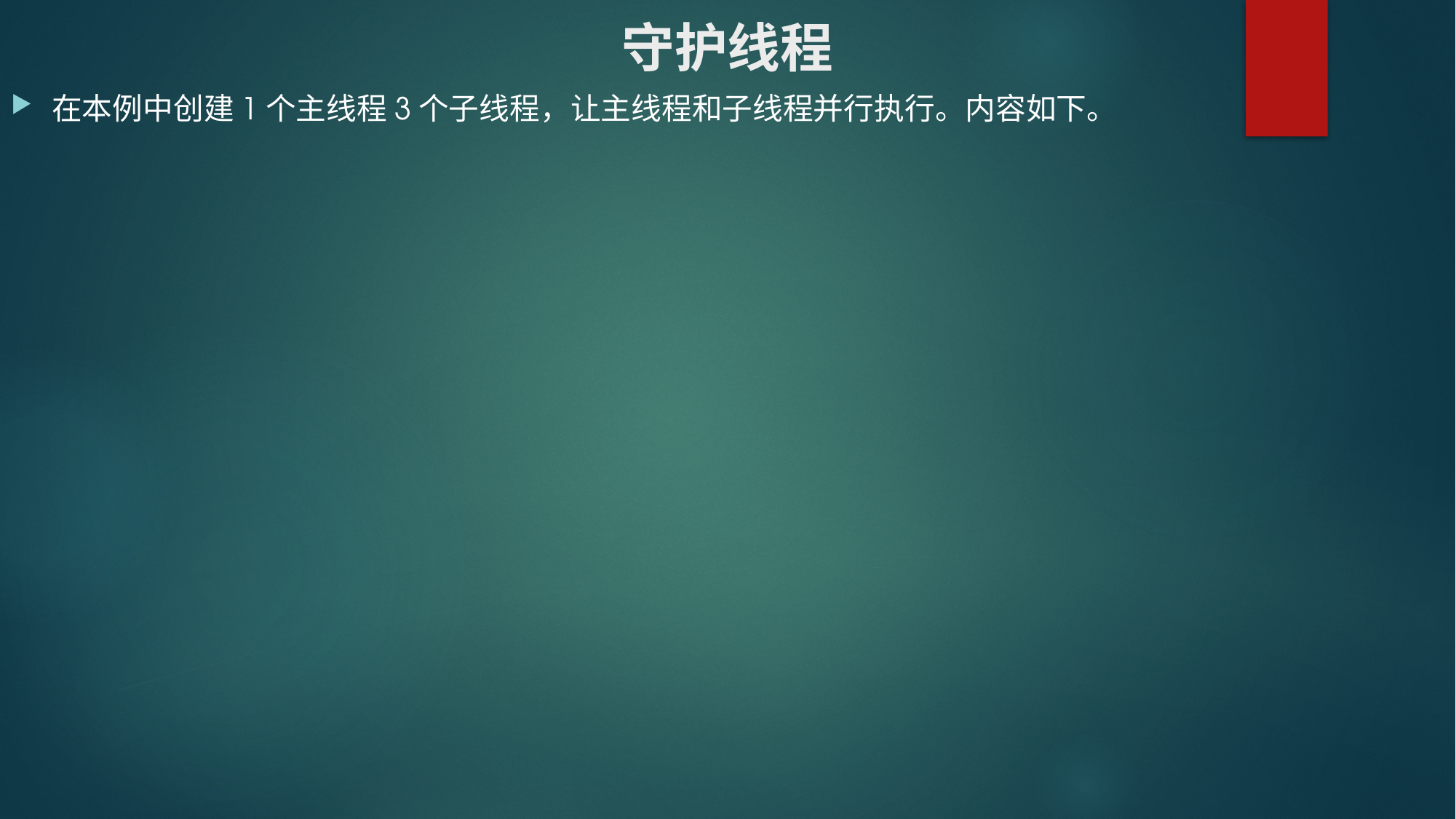

# 守护线程
在本例中创建1个主线程3个子线程，让主线程和子线程并行执行。内容如下。